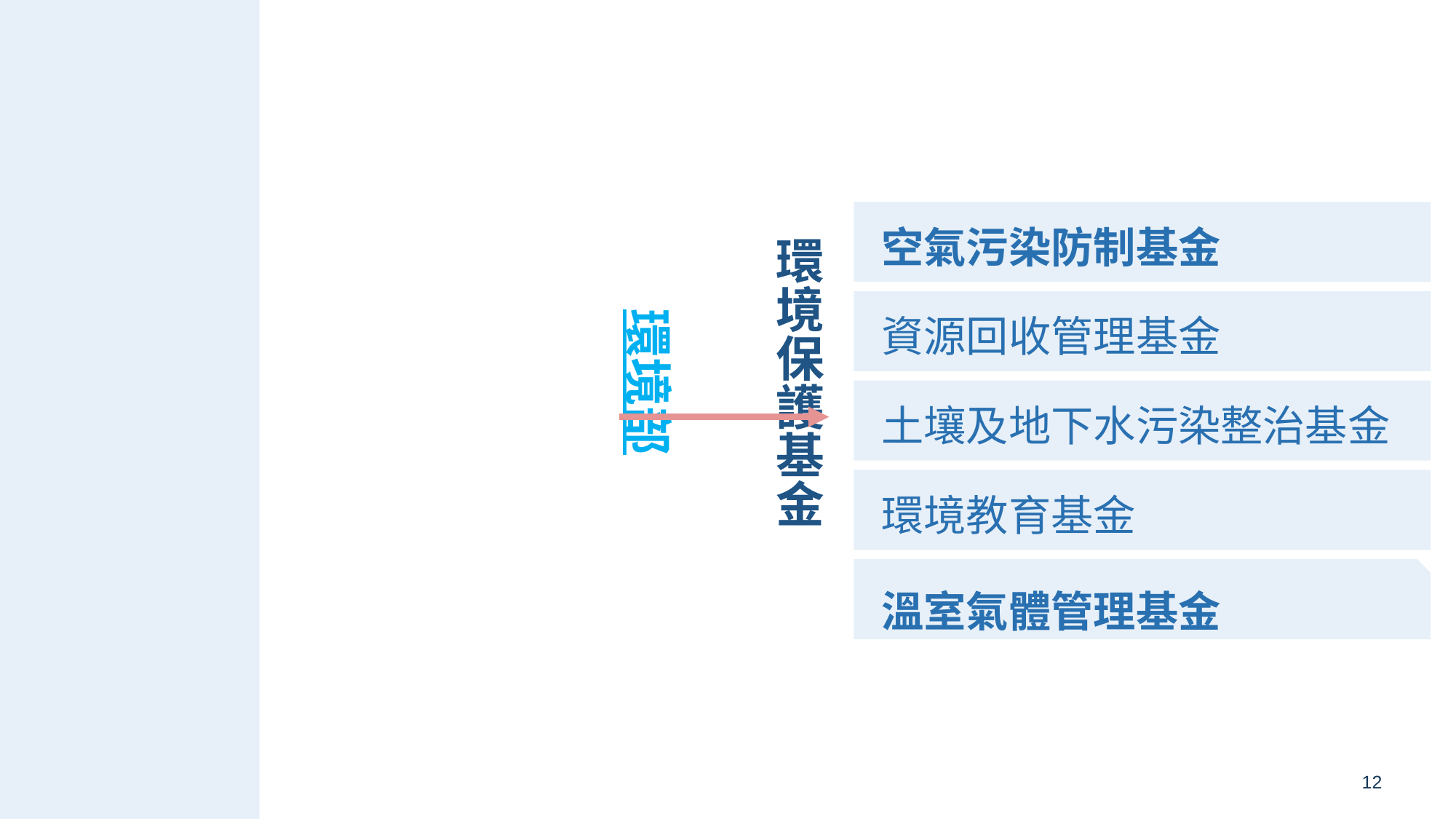

空氣污染防制基金
環境保護基金
資源回收管理基金
環境部
土壤及地下水污染整治基金
環境教育基金
溫室氣體管理基金